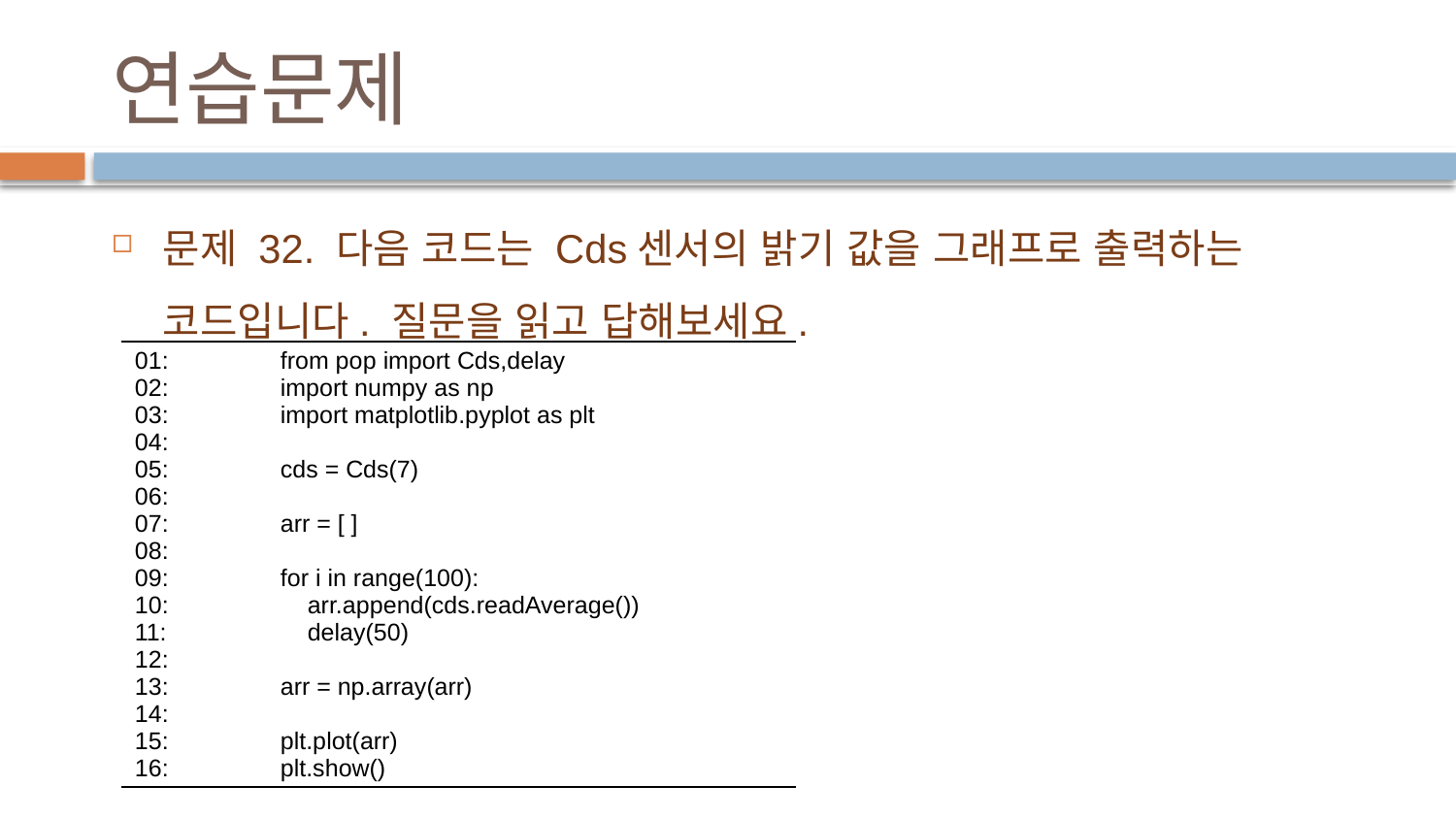

# 연습문제
문제 32. 다음 코드는 Cds센서의 밝기 값을 그래프로 출력하는 코드입니다. 질문을 읽고 답해보세요.
| 01: from pop import Cds,delay 02: import numpy as np 03: import matplotlib.pyplot as plt 04: 05: cds = Cds(7) 06: 07: arr = [ ] 08: 09: for i in range(100): 10: arr.append(cds.readAverage()) 11: delay(50) 12: 13: arr = np.array(arr) 14: 15: plt.plot(arr) 16: plt.show() |
| --- |